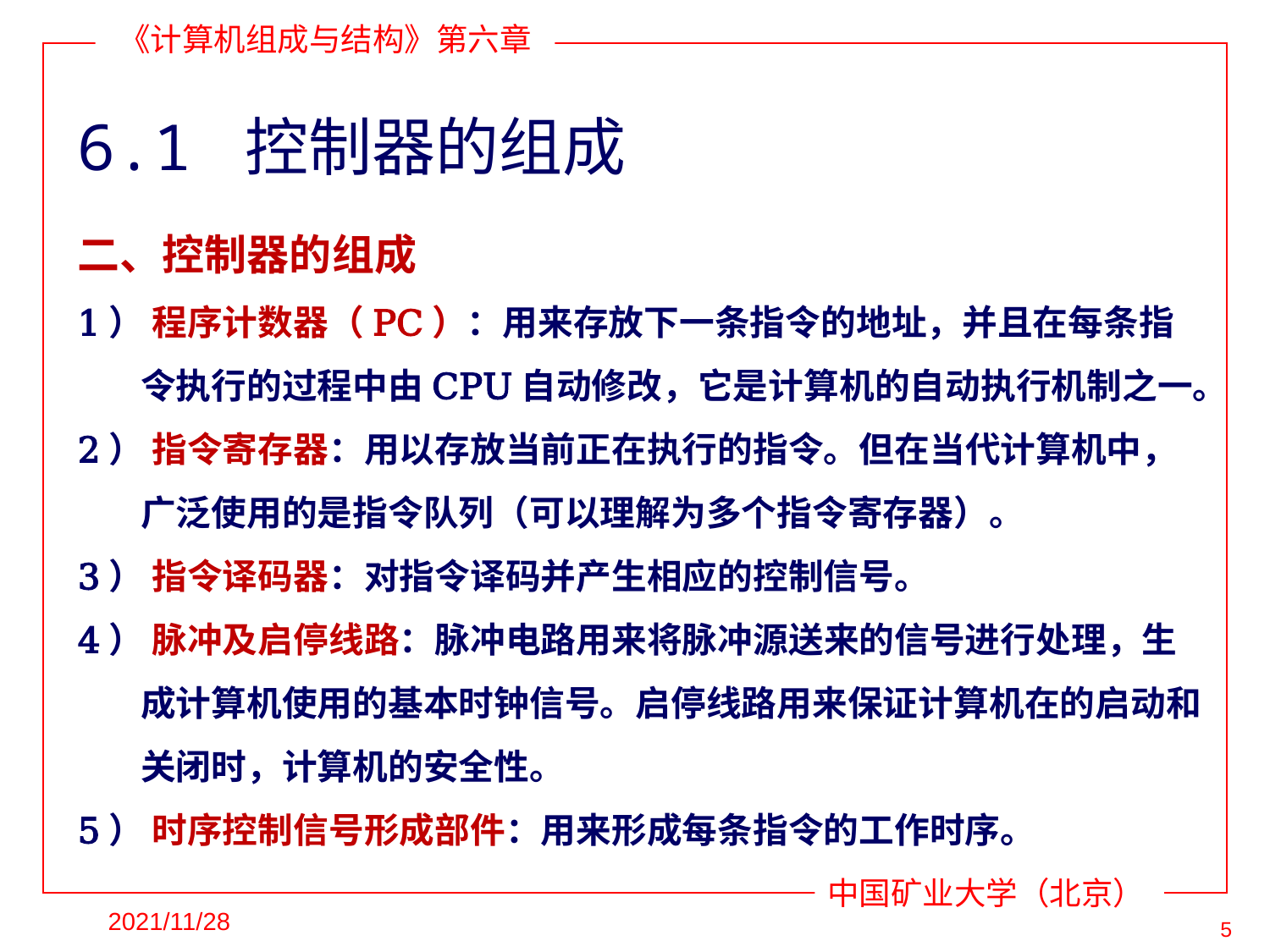

# 6.1 控制器的组成
二、控制器的组成
1） 程序计数器（PC）：用来存放下一条指令的地址，并且在每条指令执行的过程中由CPU自动修改，它是计算机的自动执行机制之一。
2） 指令寄存器：用以存放当前正在执行的指令。但在当代计算机中，广泛使用的是指令队列（可以理解为多个指令寄存器）。
3） 指令译码器：对指令译码并产生相应的控制信号。
4） 脉冲及启停线路：脉冲电路用来将脉冲源送来的信号进行处理，生成计算机使用的基本时钟信号。启停线路用来保证计算机在的启动和关闭时，计算机的安全性。
5） 时序控制信号形成部件：用来形成每条指令的工作时序。
2021/11/28